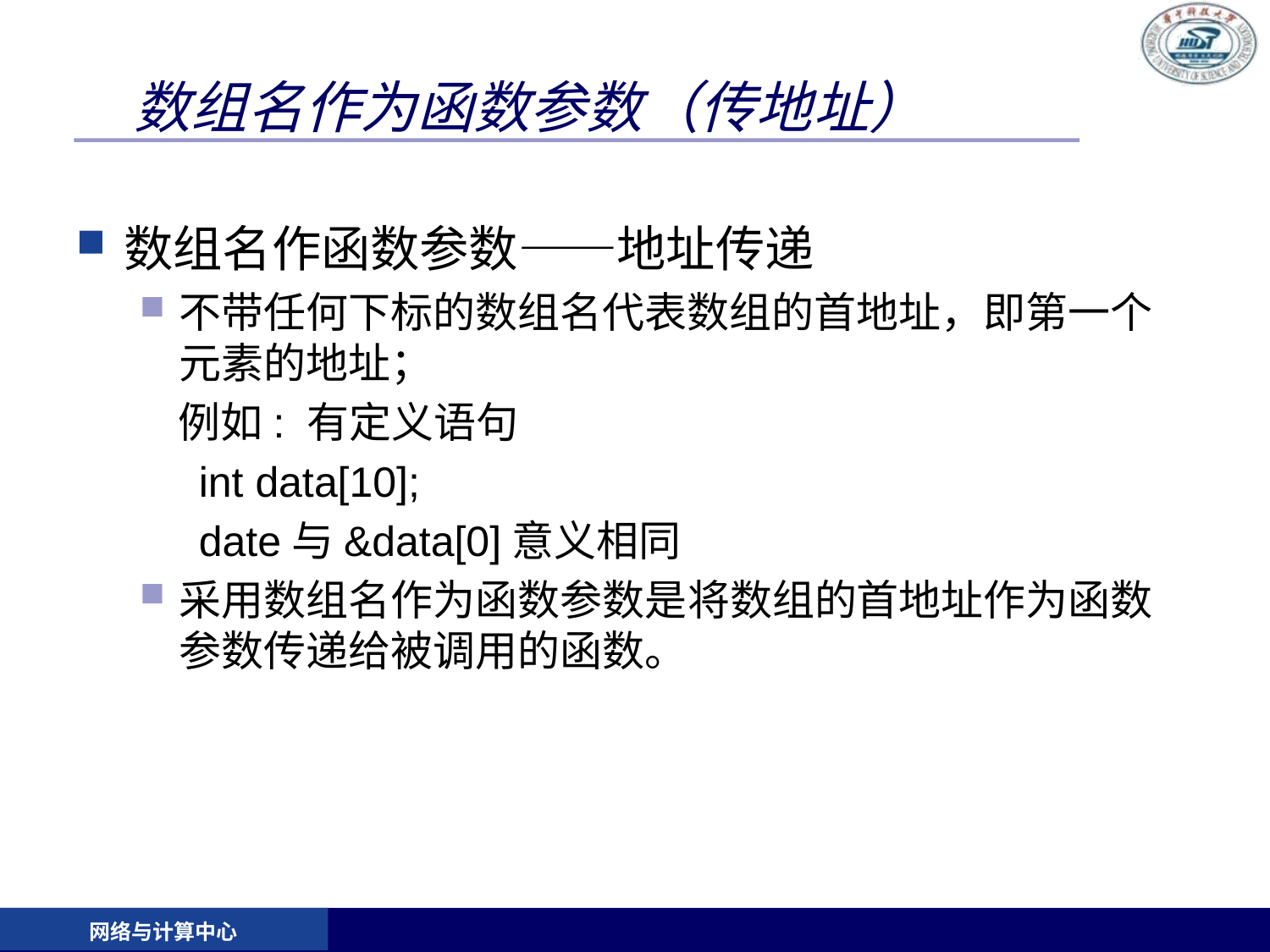

# 数组名作为函数参数（传地址）
数组名作函数参数——地址传递
不带任何下标的数组名代表数组的首地址，即第一个元素的地址；
   例如: 有定义语句
     int data[10];
     date与&data[0]意义相同
采用数组名作为函数参数是将数组的首地址作为函数参数传递给被调用的函数。
网络与计算中心